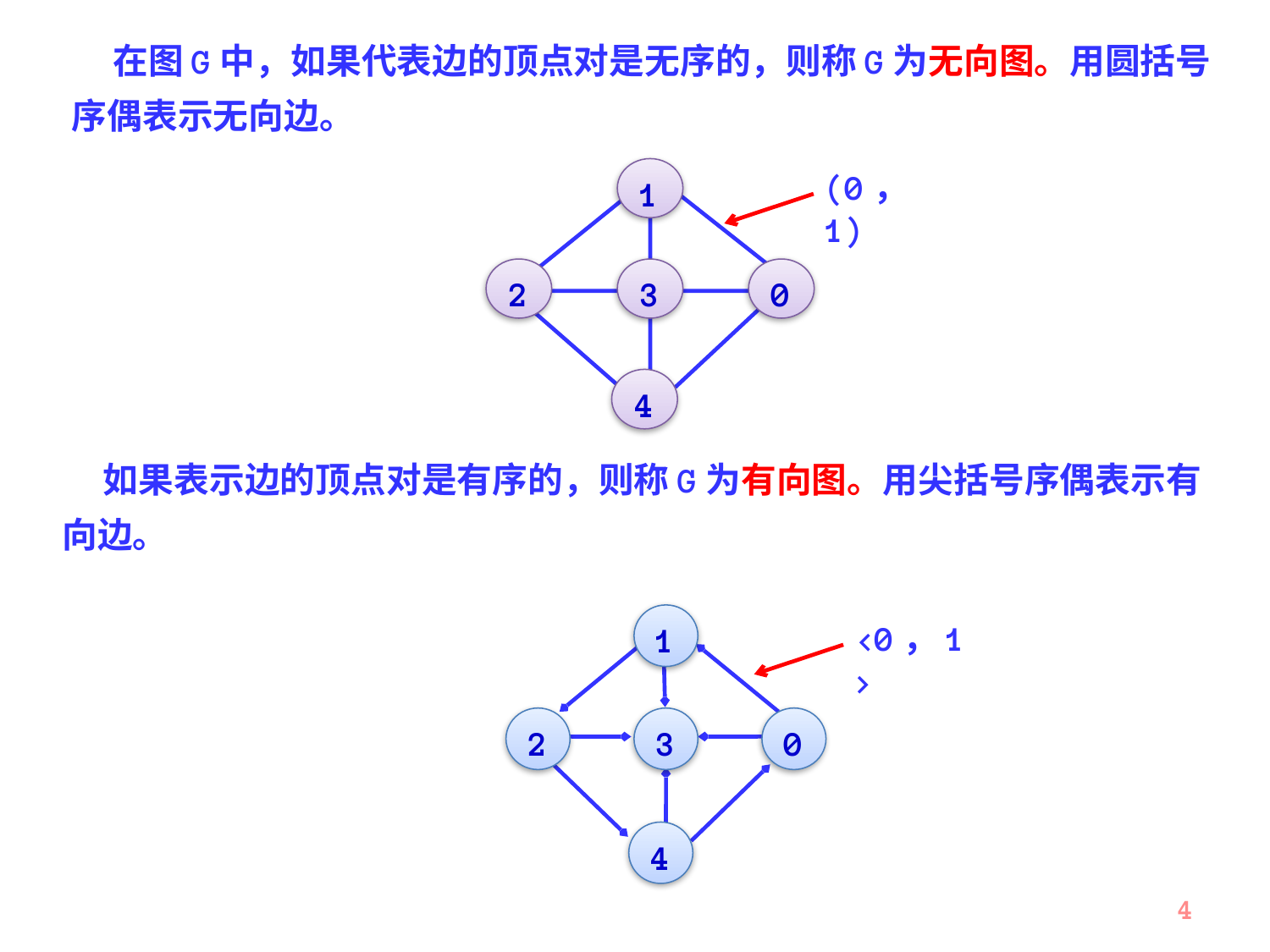

在图G中，如果代表边的顶点对是无序的，则称G为无向图。用圆括号序偶表示无向边。
1

2
3
0

4
(0，1)
    如果表示边的顶点对是有序的，则称G为有向图。用尖括号序偶表示有向边。
1

2
3
0

4
<0，1>
4